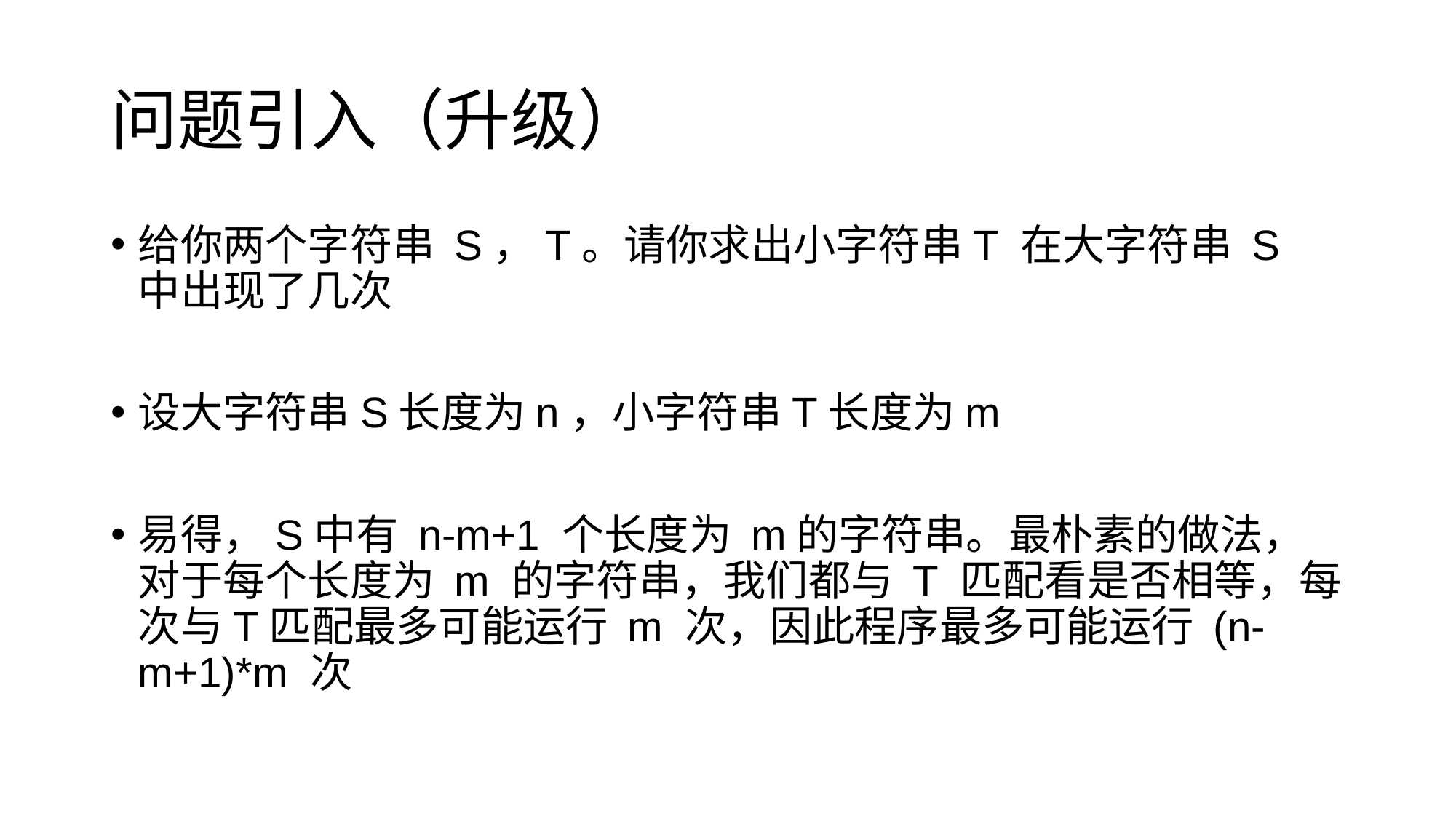

# 问题引入（升级）
给你两个字符串 S，T。请你求出小字符串T 在大字符串 S 中出现了几次

设大字符串S长度为n，小字符串T长度为m

易得，S中有 n-m+1 个长度为 m的字符串。最朴素的做法，对于每个长度为 m 的字符串，我们都与 T 匹配看是否相等，每次与T匹配最多可能运行 m 次，因此程序最多可能运行 (n-m+1)*m 次